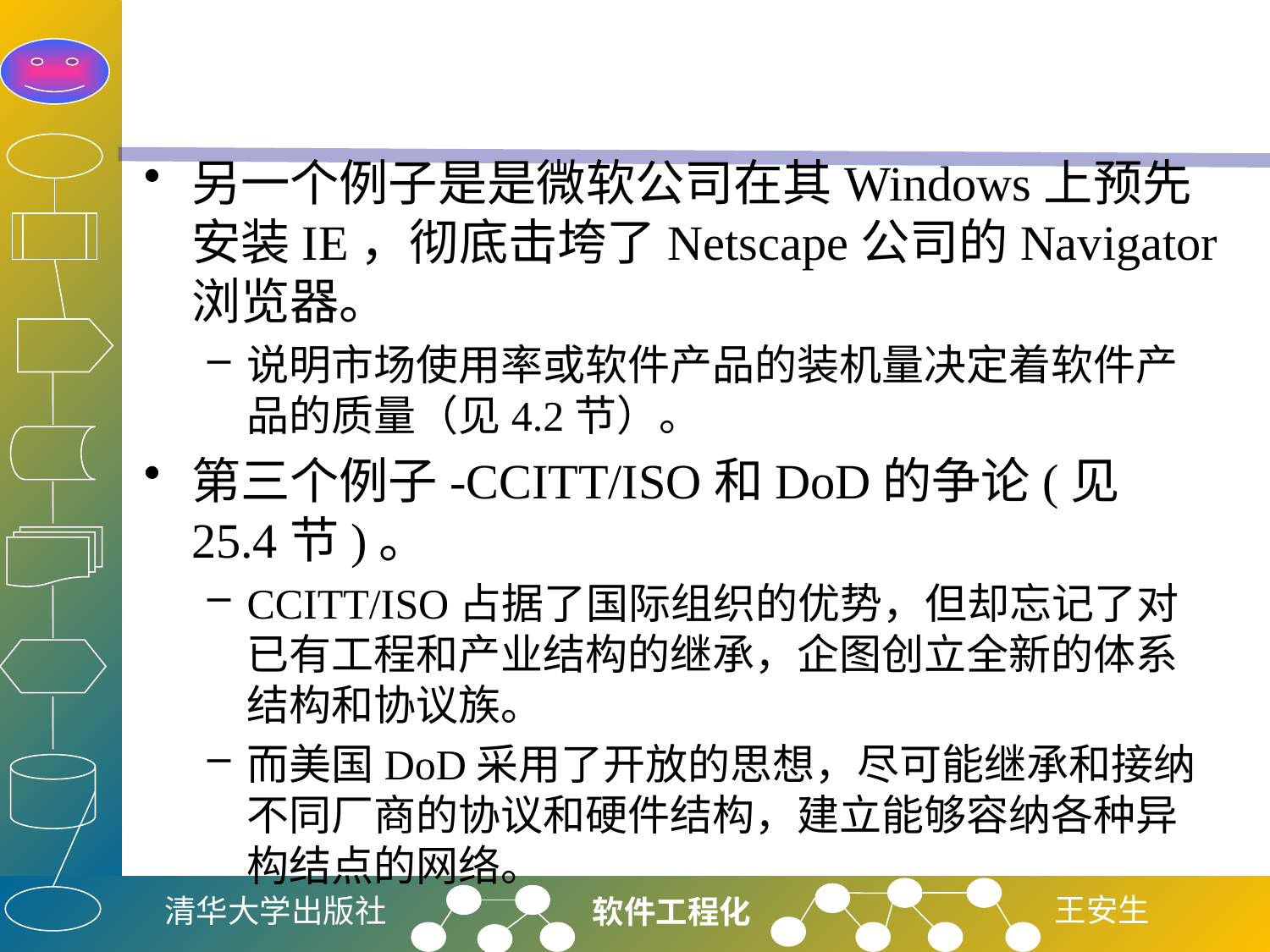

#
另一个例子是是微软公司在其Windows上预先安装IE，彻底击垮了Netscape公司的Navigator浏览器。
说明市场使用率或软件产品的装机量决定着软件产品的质量（见4.2节）。
第三个例子-CCITT/ISO和DoD的争论(见25.4节)。
CCITT/ISO占据了国际组织的优势，但却忘记了对已有工程和产业结构的继承，企图创立全新的体系结构和协议族。
而美国DoD采用了开放的思想，尽可能继承和接纳不同厂商的协议和硬件结构，建立能够容纳各种异构结点的网络。